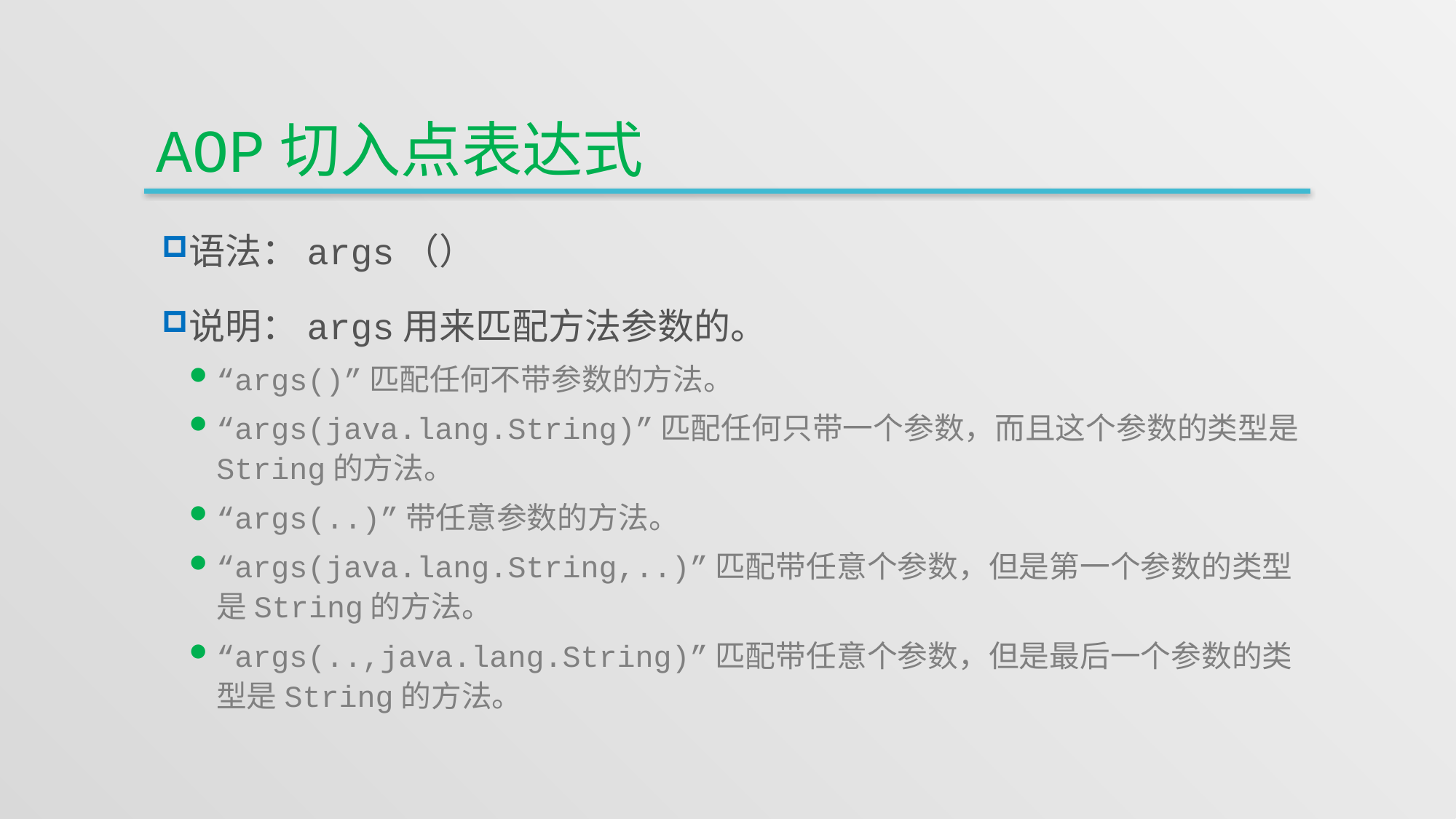

# aop切入点表达式
语法：args（）
说明：args用来匹配方法参数的。
“args()”匹配任何不带参数的方法。
“args(java.lang.String)”匹配任何只带一个参数，而且这个参数的类型是String的方法。
“args(..)”带任意参数的方法。
“args(java.lang.String,..)”匹配带任意个参数，但是第一个参数的类型是String的方法。
“args(..,java.lang.String)”匹配带任意个参数，但是最后一个参数的类型是String的方法。